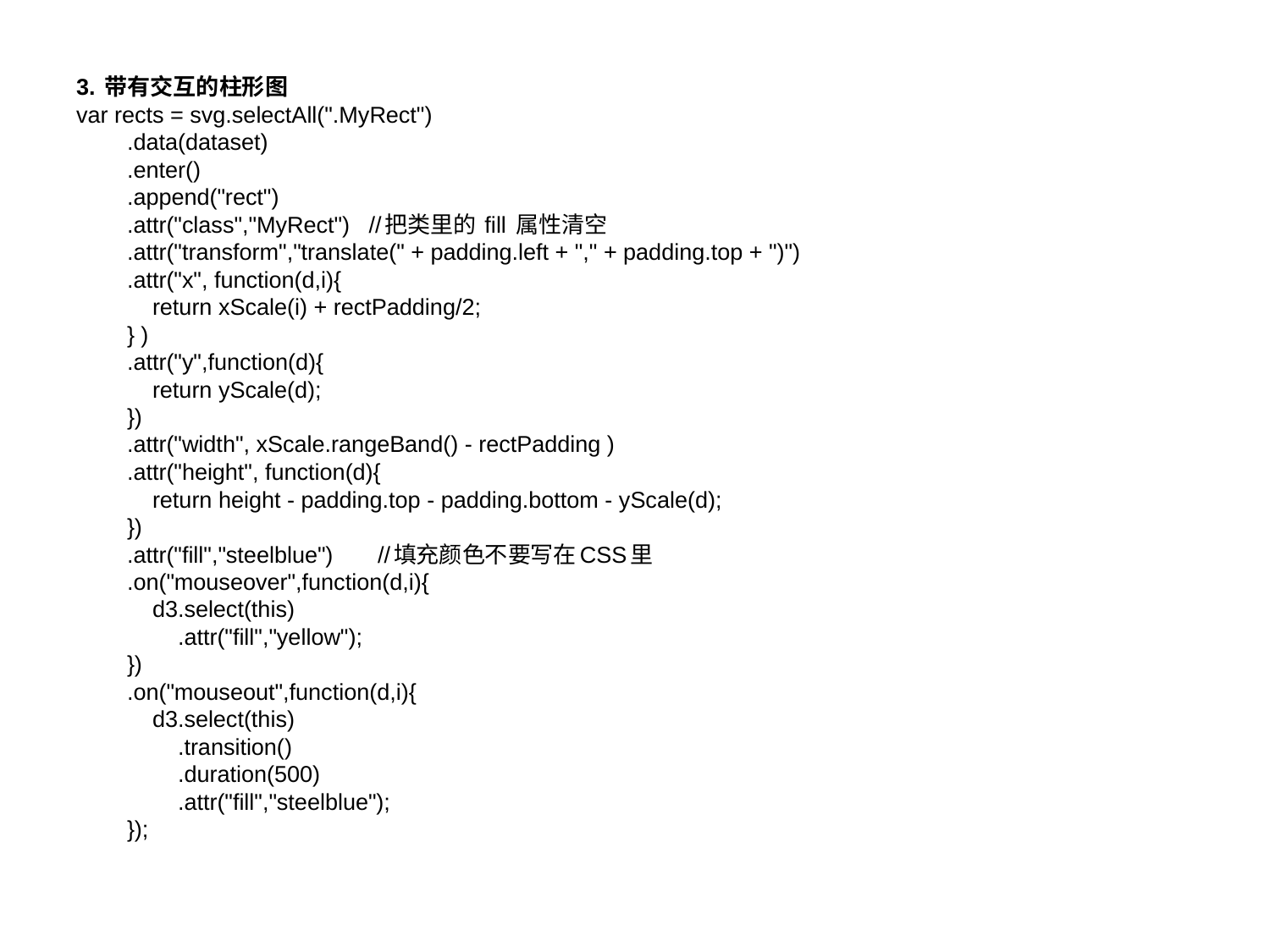

3. 带有交互的柱形图
var rects = svg.selectAll(".MyRect")
        .data(dataset)
        .enter()
        .append("rect")
        .attr("class","MyRect")   //把类里的 fill 属性清空
        .attr("transform","translate(" + padding.left + "," + padding.top + ")")
        .attr("x", function(d,i){
            return xScale(i) + rectPadding/2;
        } )
        .attr("y",function(d){
            return yScale(d);
        })
        .attr("width", xScale.rangeBand() - rectPadding )
        .attr("height", function(d){
            return height - padding.top - padding.bottom - yScale(d);
        })
        .attr("fill","steelblue")       //填充颜色不要写在CSS里
        .on("mouseover",function(d,i){
            d3.select(this)
                .attr("fill","yellow");
        })
        .on("mouseout",function(d,i){
            d3.select(this)
                .transition()
                .duration(500)
                .attr("fill","steelblue");
        });